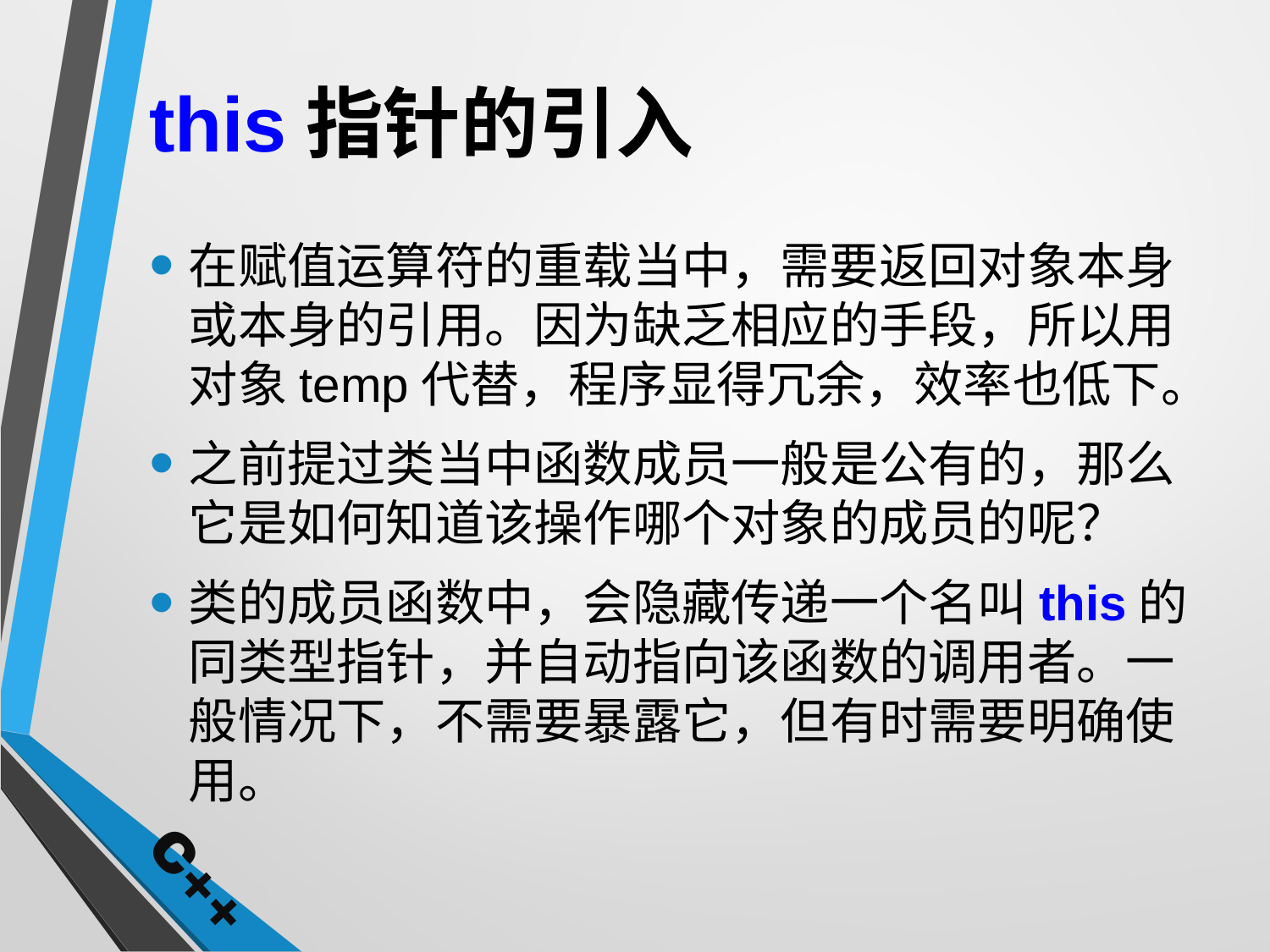

# this指针的引入
在赋值运算符的重载当中，需要返回对象本身或本身的引用。因为缺乏相应的手段，所以用对象temp代替，程序显得冗余，效率也低下。
之前提过类当中函数成员一般是公有的，那么它是如何知道该操作哪个对象的成员的呢？
类的成员函数中，会隐藏传递一个名叫this的同类型指针，并自动指向该函数的调用者。一般情况下，不需要暴露它，但有时需要明确使用。